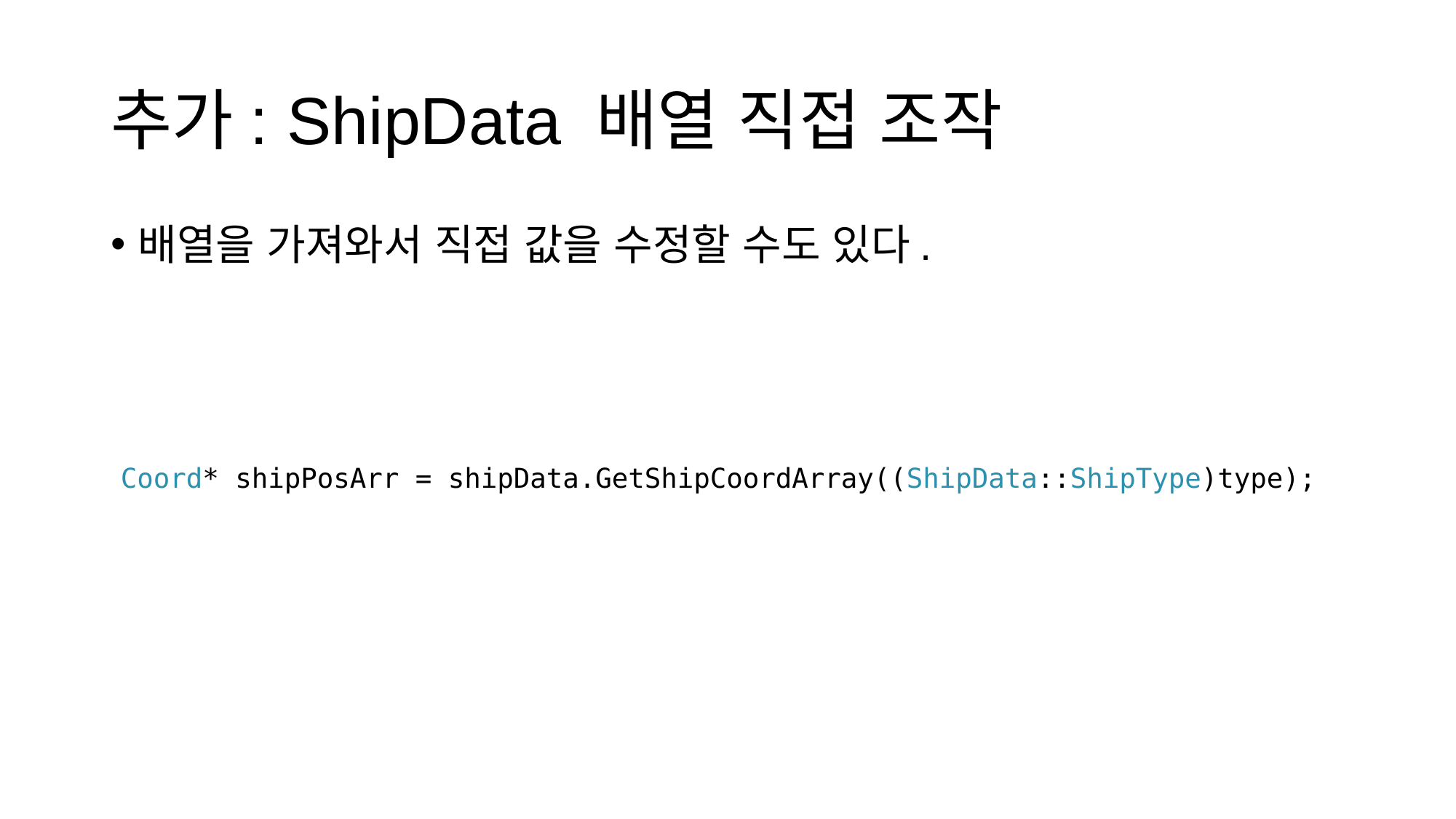

# 추가: ShipData 배열 직접 조작
배열을 가져와서 직접 값을 수정할 수도 있다.
Coord* shipPosArr = shipData.GetShipCoordArray((ShipData::ShipType)type);